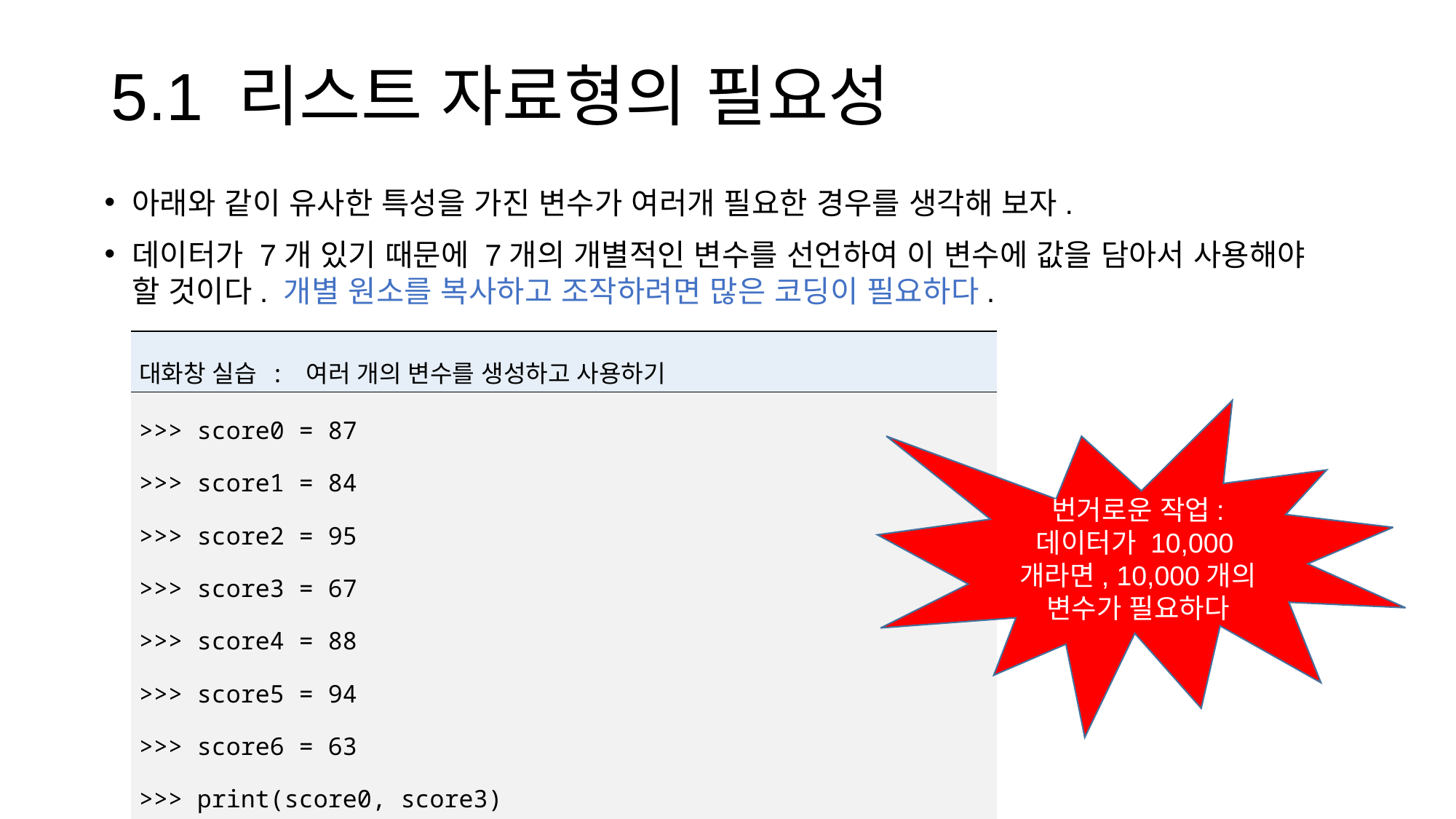

# 5.1 리스트 자료형의 필요성
아래와 같이 유사한 특성을 가진 변수가 여러개 필요한 경우를 생각해 보자.
데이터가 7개 있기 때문에 7개의 개별적인 변수를 선언하여 이 변수에 값을 담아서 사용해야 할 것이다. 개별 원소를 복사하고 조작하려면 많은 코딩이 필요하다.
| 대화창 실습 : 여러 개의 변수를 생성하고 사용하기 |
| --- |
| >>> score0 = 87 >>> score1 = 84 >>> score2 = 95 >>> score3 = 67 >>> score4 = 88 >>> score5 = 94 >>> score6 = 63 >>> print(score0, score3) 87 67 |
번거로운 작업:
데이터가 10,000개라면, 10,000개의 변수가 필요하다